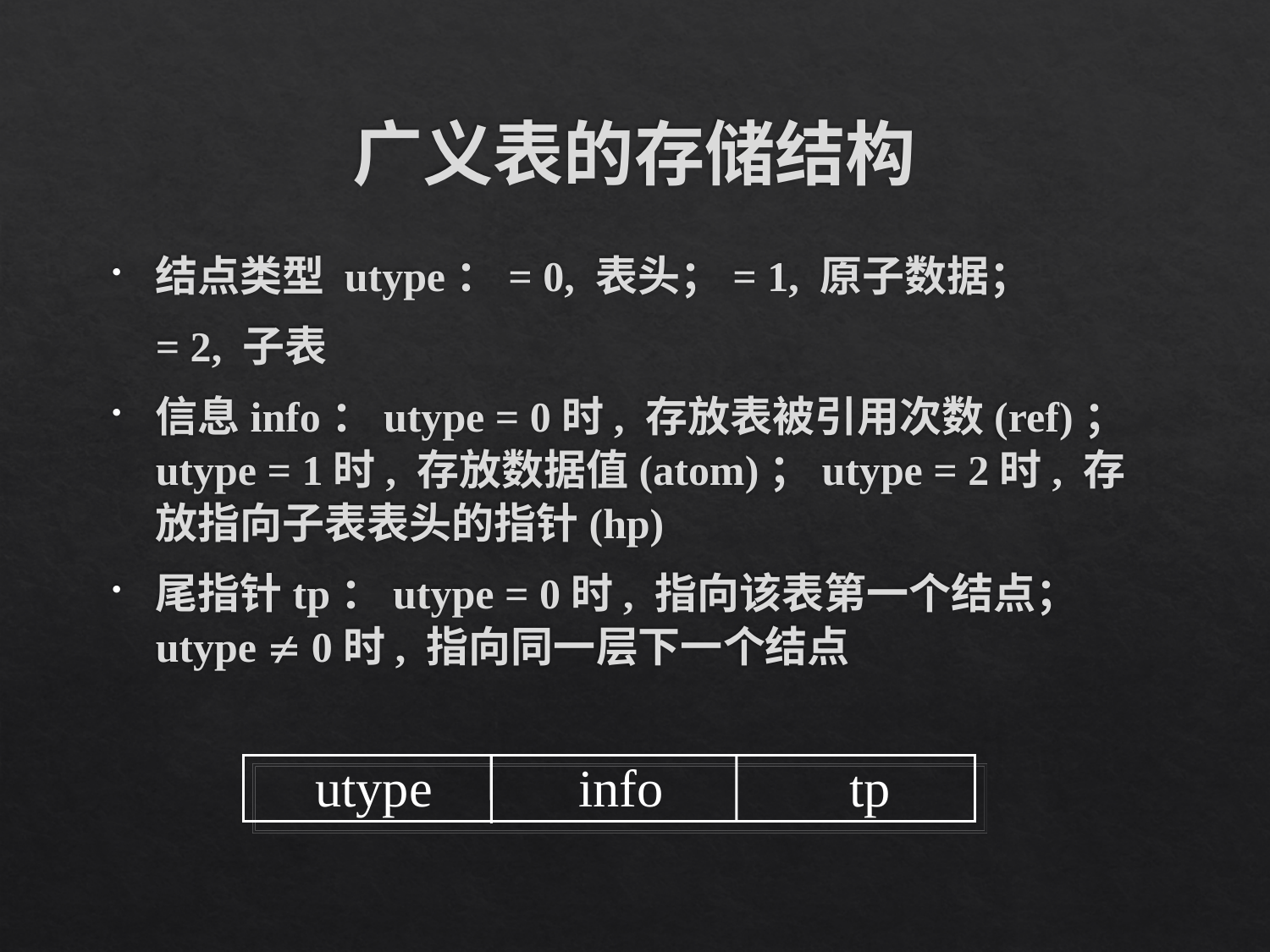

# 广义表的存储结构
结点类型 utype：= 0, 表头；= 1, 原子数据；
	= 2, 子表
信息info：utype = 0时, 存放表被引用次数(ref)；utype = 1时, 存放数据值(atom)；utype = 2时, 存放指向子表表头的指针(hp)
尾指针tp：utype = 0时, 指向该表第一个结点；utype ≠ 0时, 指向同一层下一个结点

utype           info              tp